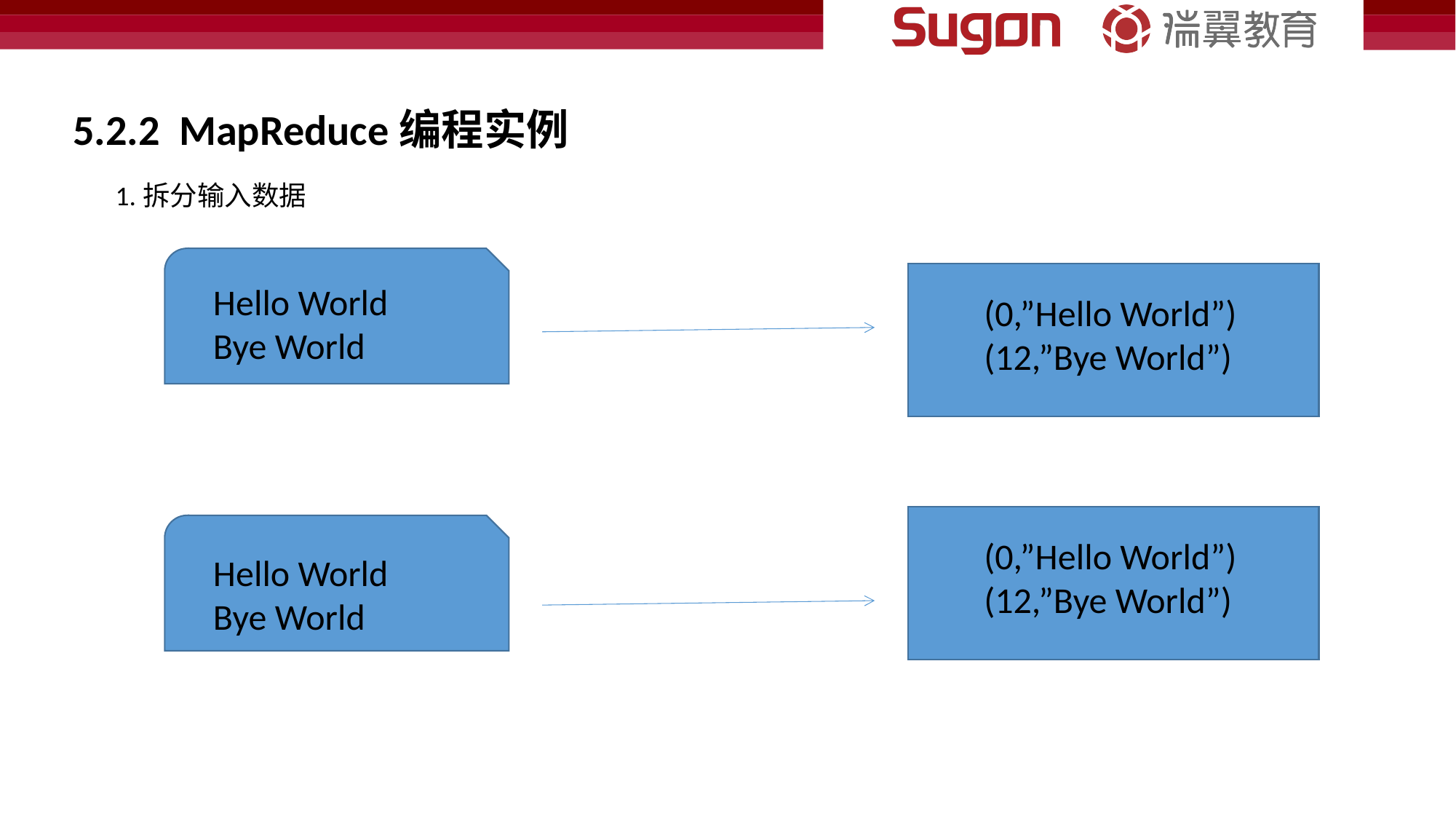

5.2.2  MapReduce编程实例
1.拆分输入数据

Hello World
Bye World
(0,”Hello World”)
(12,”Bye World”)

(0,”Hello World”)
(12,”Bye World”)
Hello World
Bye World